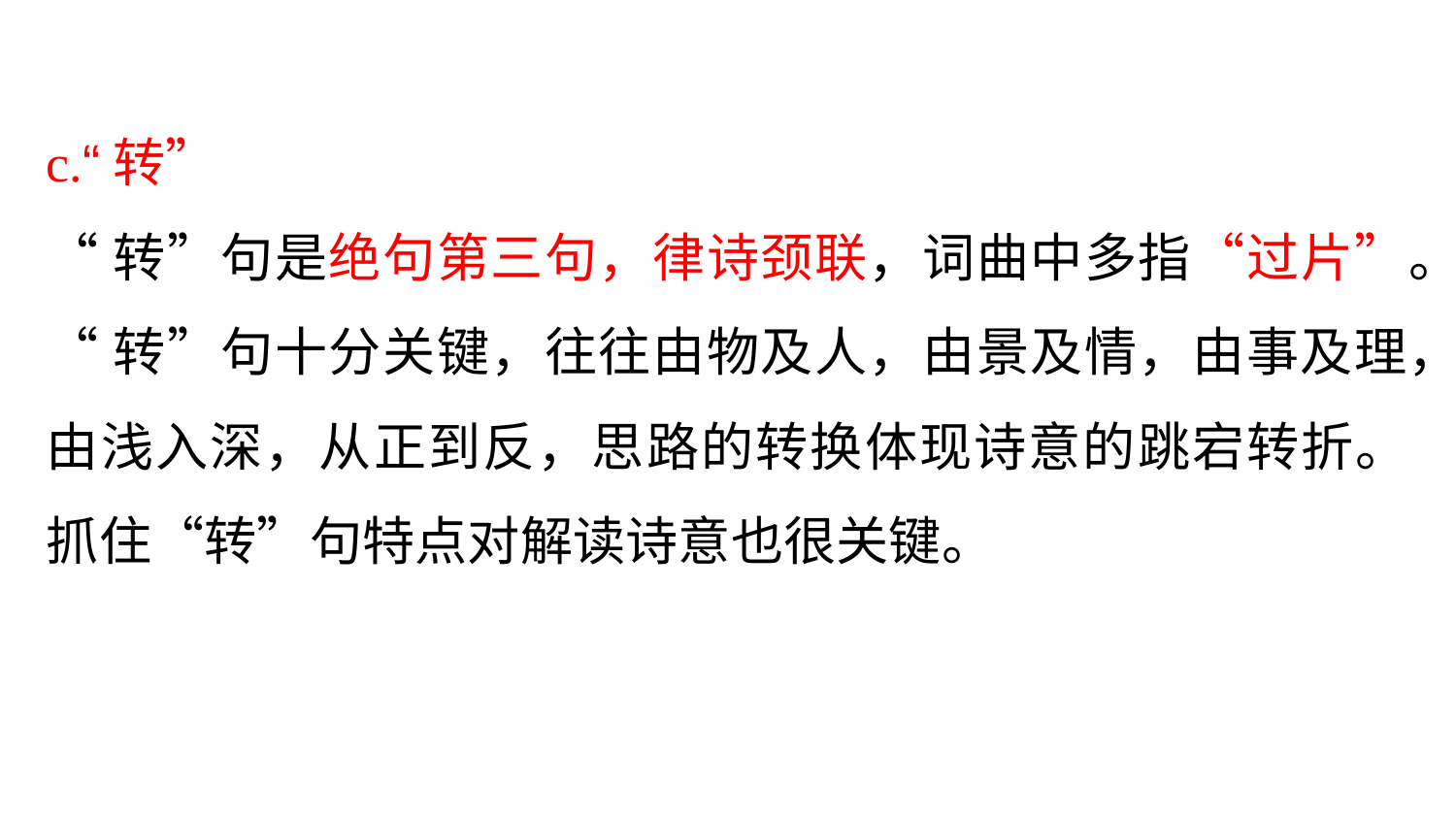

c.“转”
“转”句是绝句第三句，律诗颈联，词曲中多指“过片”。
“转”句十分关键，往往由物及人，由景及情，由事及理，由浅入深，从正到反，思路的转换体现诗意的跳宕转折。抓住“转”句特点对解读诗意也很关键。